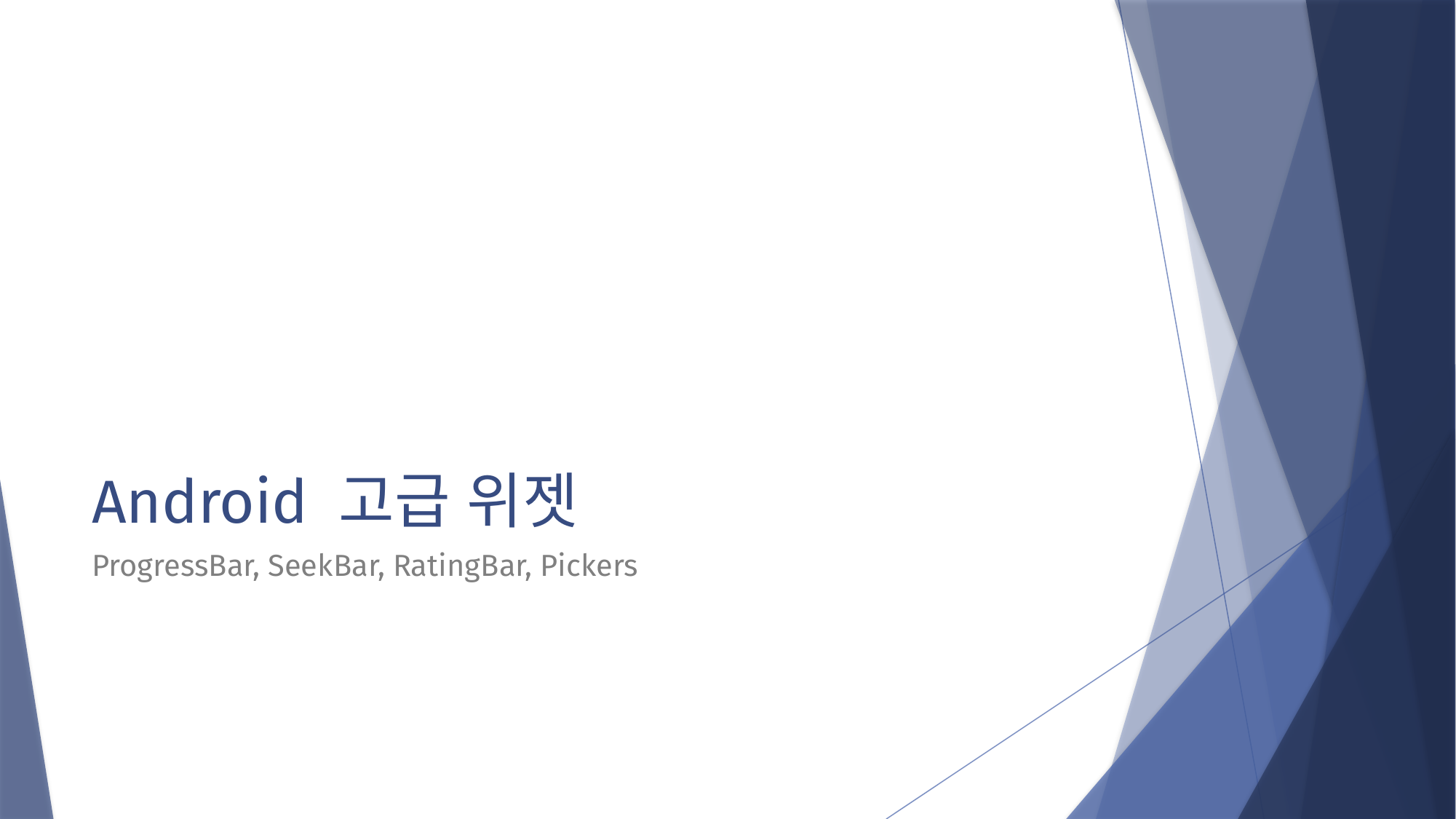

# Android 고급 위젯
ProgressBar, SeekBar, RatingBar, Pickers